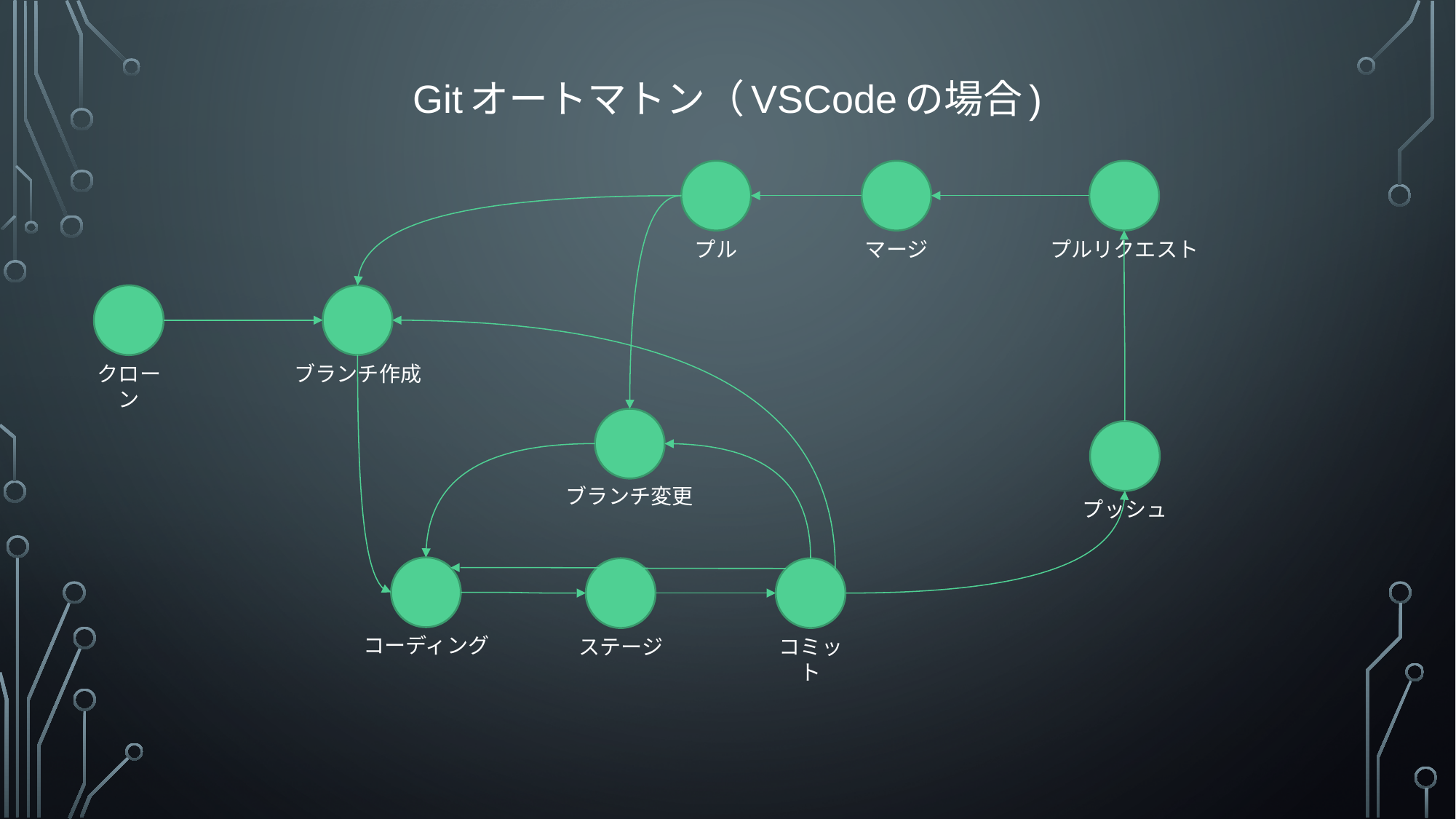

# Gitオートマトン（VSCodeの場合)

プル

マージ

プルリクエスト

クローン

ブランチ作成

ブランチ変更

プッシュ

コーディング

ステージ

コミット